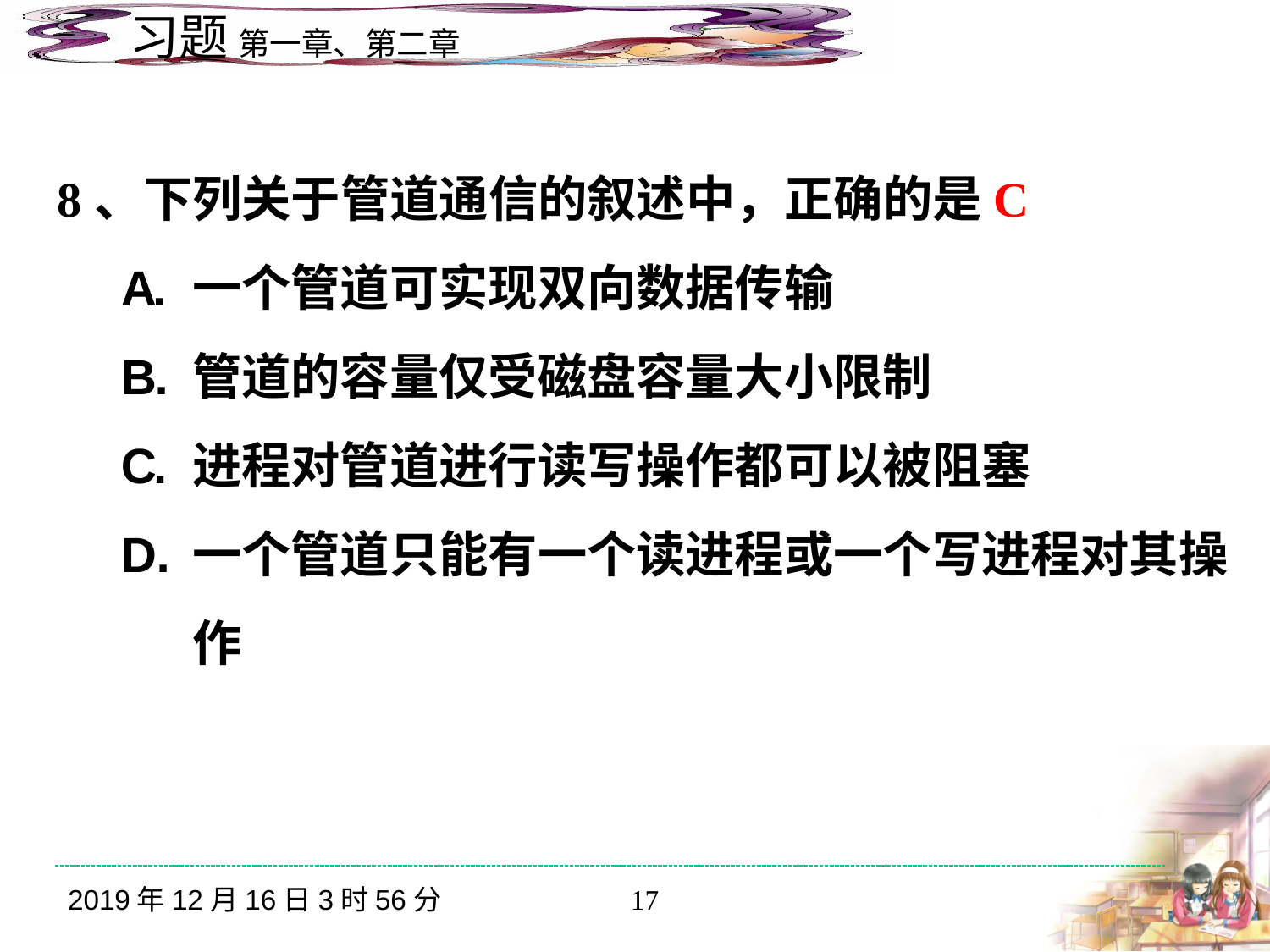

8、下列关于管道通信的叙述中，正确的是C
一个管道可实现双向数据传输
管道的容量仅受磁盘容量大小限制
进程对管道进行读写操作都可以被阻塞
一个管道只能有一个读进程或一个写进程对其操作
2019年12月16日3时56分
17